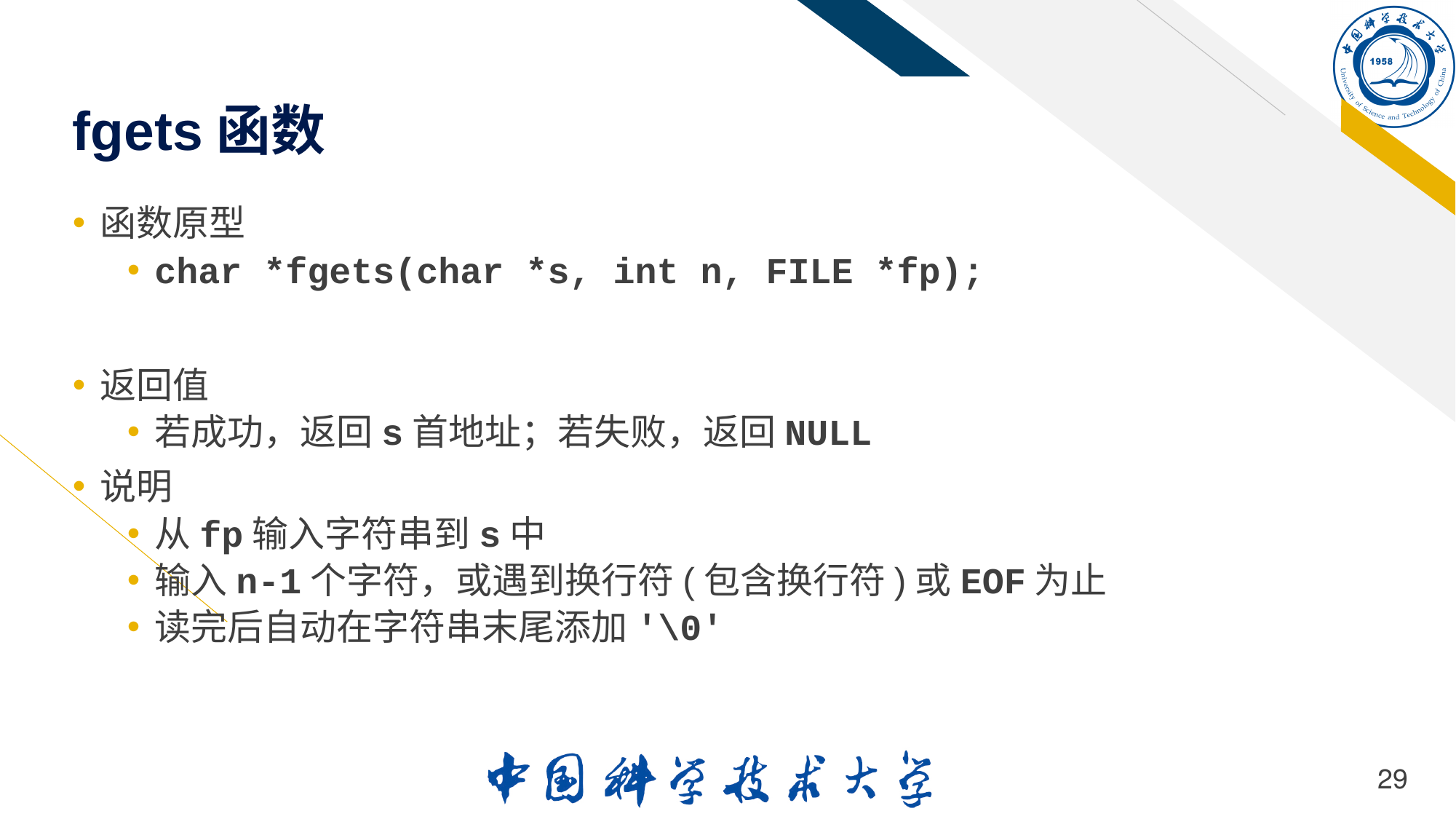

# fgets函数
函数原型
char *fgets(char *s, int n, FILE *fp);

返回值
若成功，返回s首地址；若失败，返回NULL
说明
从fp输入字符串到s中
输入n-1个字符，或遇到换行符(包含换行符)或EOF为止
读完后自动在字符串末尾添加'\0'
29